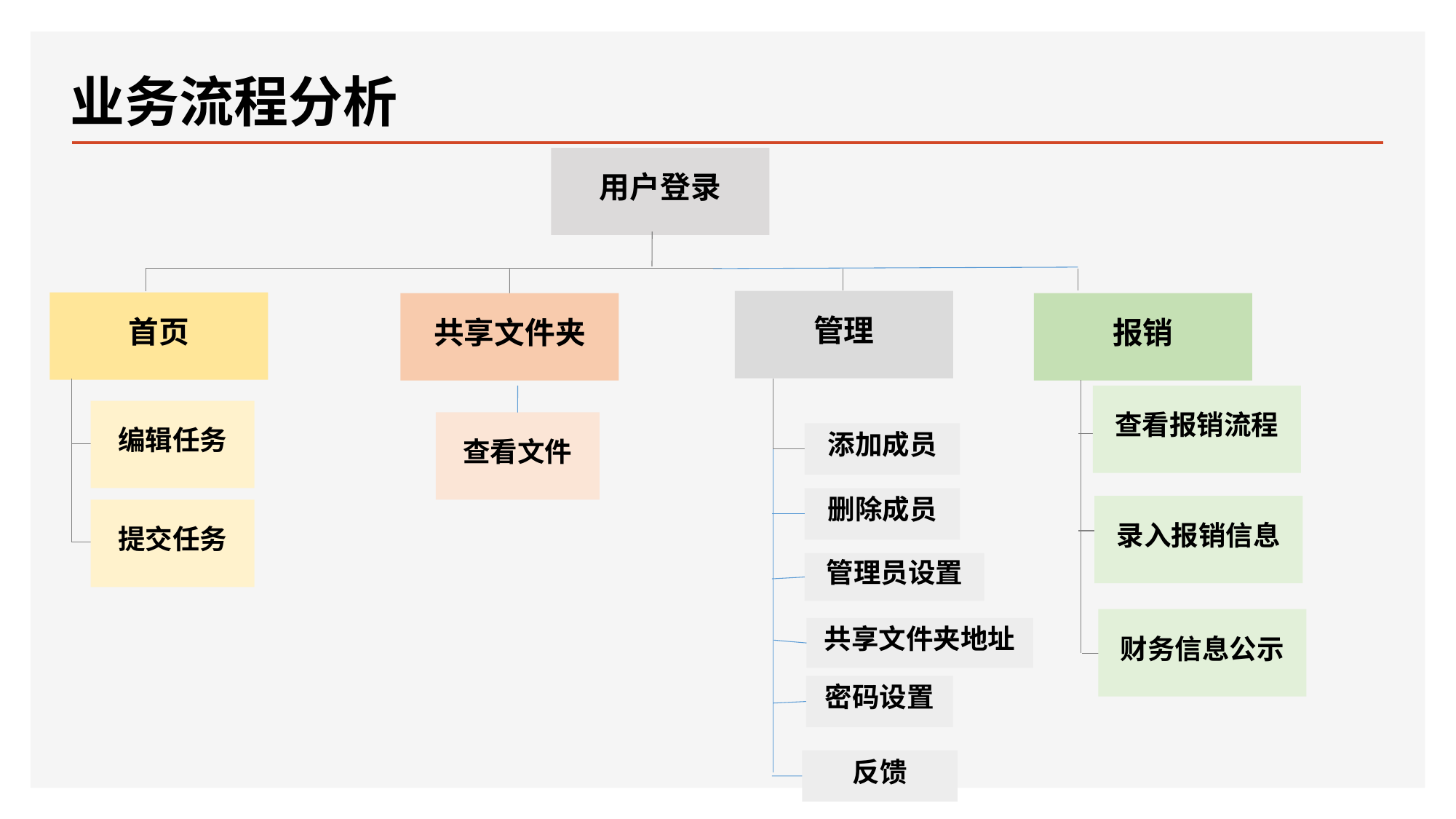

# 业务流程分析
用户登录

管理
首页
共享文件夹
报销
查看报销流程
编辑任务
查看文件
添加成员
删除成员
录入报销信息
提交任务
管理员设置
财务信息公示
共享文件夹地址
密码设置
反馈